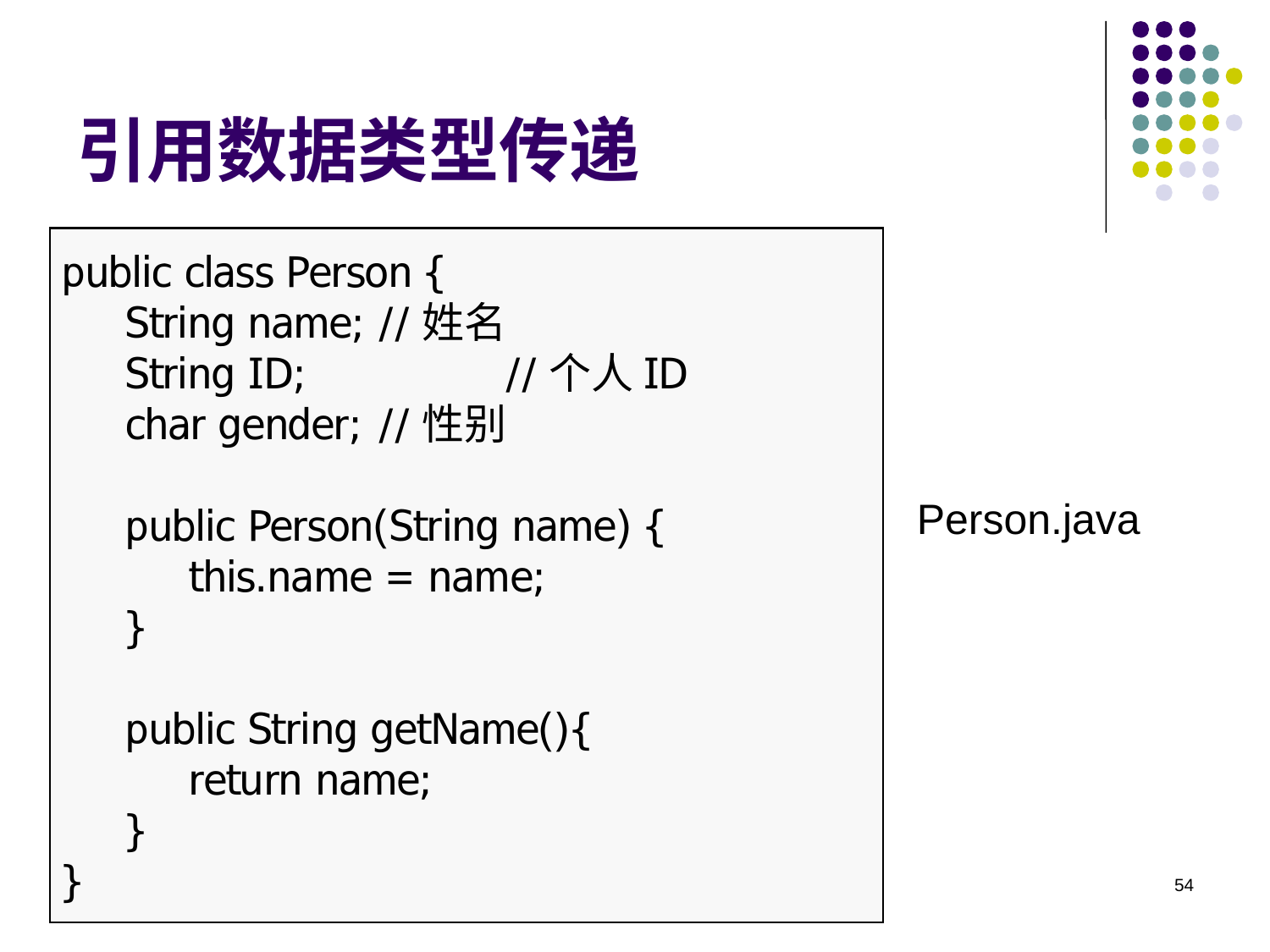

# 引用数据类型传递

public class Person {
String name;	//姓名
String ID;		//个人ID
char gender;	//性别

public Person(String name) {
this.name = name;
}

public String getName(){
return name;
}
}
Person.java
54